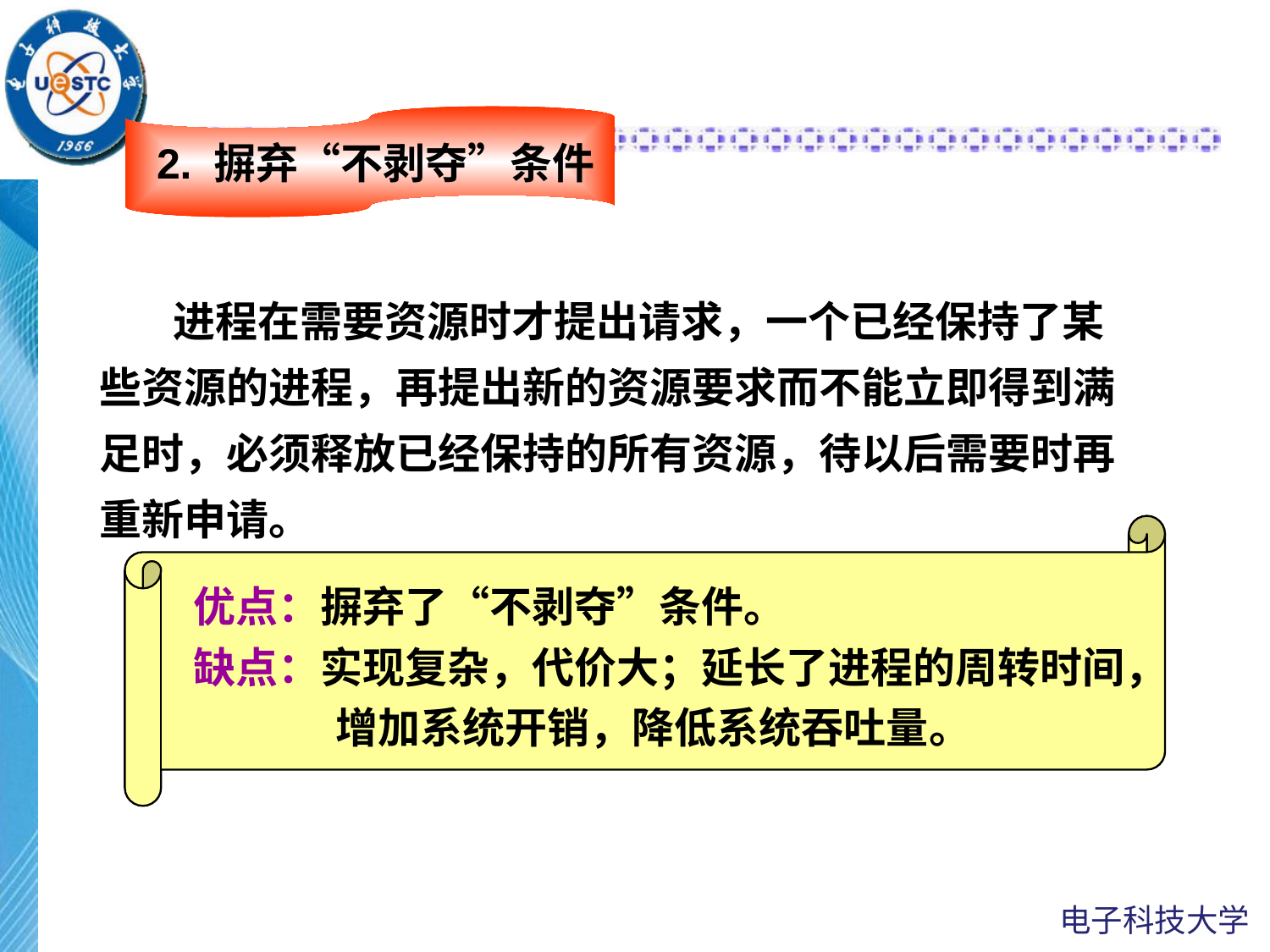

2. 摒弃“不剥夺”条件

          进程在需要资源时才提出请求，一个已经保持了某些资源的进程，再提出新的资源要求而不能立即得到满足时，必须释放已经保持的所有资源，待以后需要时再重新申请。

 优点：摒弃了“不剥夺”条件。
 缺点：实现复杂，代价大；延长了进程的周转时间，
                增加系统开销，降低系统吞吐量。